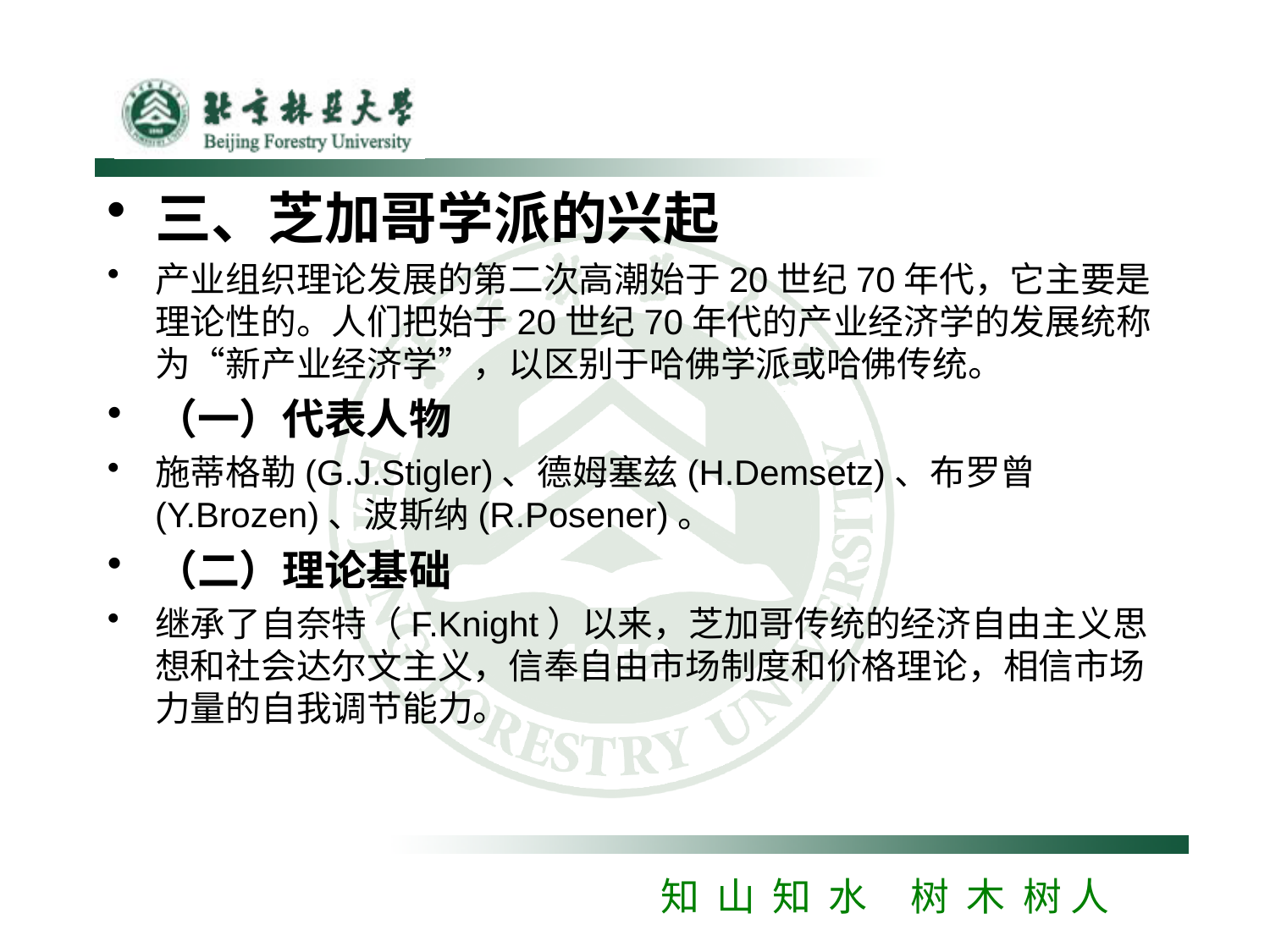

#
三、芝加哥学派的兴起
产业组织理论发展的第二次高潮始于20世纪70年代，它主要是理论性的。人们把始于20世纪70年代的产业经济学的发展统称为“新产业经济学”，以区别于哈佛学派或哈佛传统。
（一）代表人物
施蒂格勒(G.J.Stigler)、德姆塞兹(H.Demsetz)、布罗曾(Y.Brozen)、波斯纳(R.Posener)。
（二）理论基础
继承了自奈特（F.Knight）以来，芝加哥传统的经济自由主义思想和社会达尔文主义，信奉自由市场制度和价格理论，相信市场力量的自我调节能力。